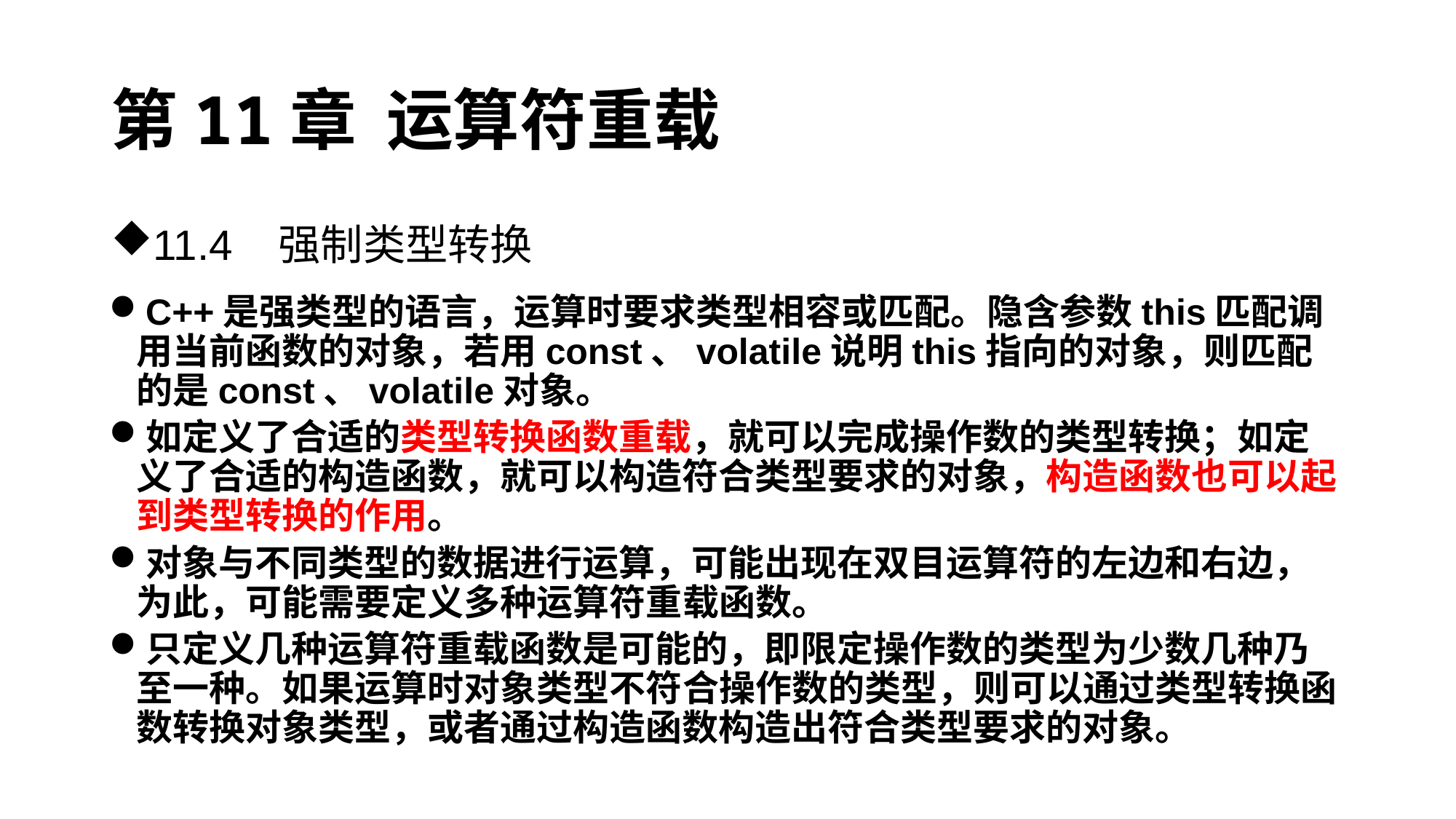

# 第11章  运算符重载
11.4   强制类型转换

C++是强类型的语言，运算时要求类型相容或匹配。隐含参数this匹配调用当前函数的对象，若用const、volatile说明this指向的对象，则匹配的是const、volatile对象。
如定义了合适的类型转换函数重载，就可以完成操作数的类型转换；如定义了合适的构造函数，就可以构造符合类型要求的对象，构造函数也可以起到类型转换的作用。
对象与不同类型的数据进行运算，可能出现在双目运算符的左边和右边，为此，可能需要定义多种运算符重载函数。
只定义几种运算符重载函数是可能的，即限定操作数的类型为少数几种乃至一种。如果运算时对象类型不符合操作数的类型，则可以通过类型转换函数转换对象类型，或者通过构造函数构造出符合类型要求的对象。